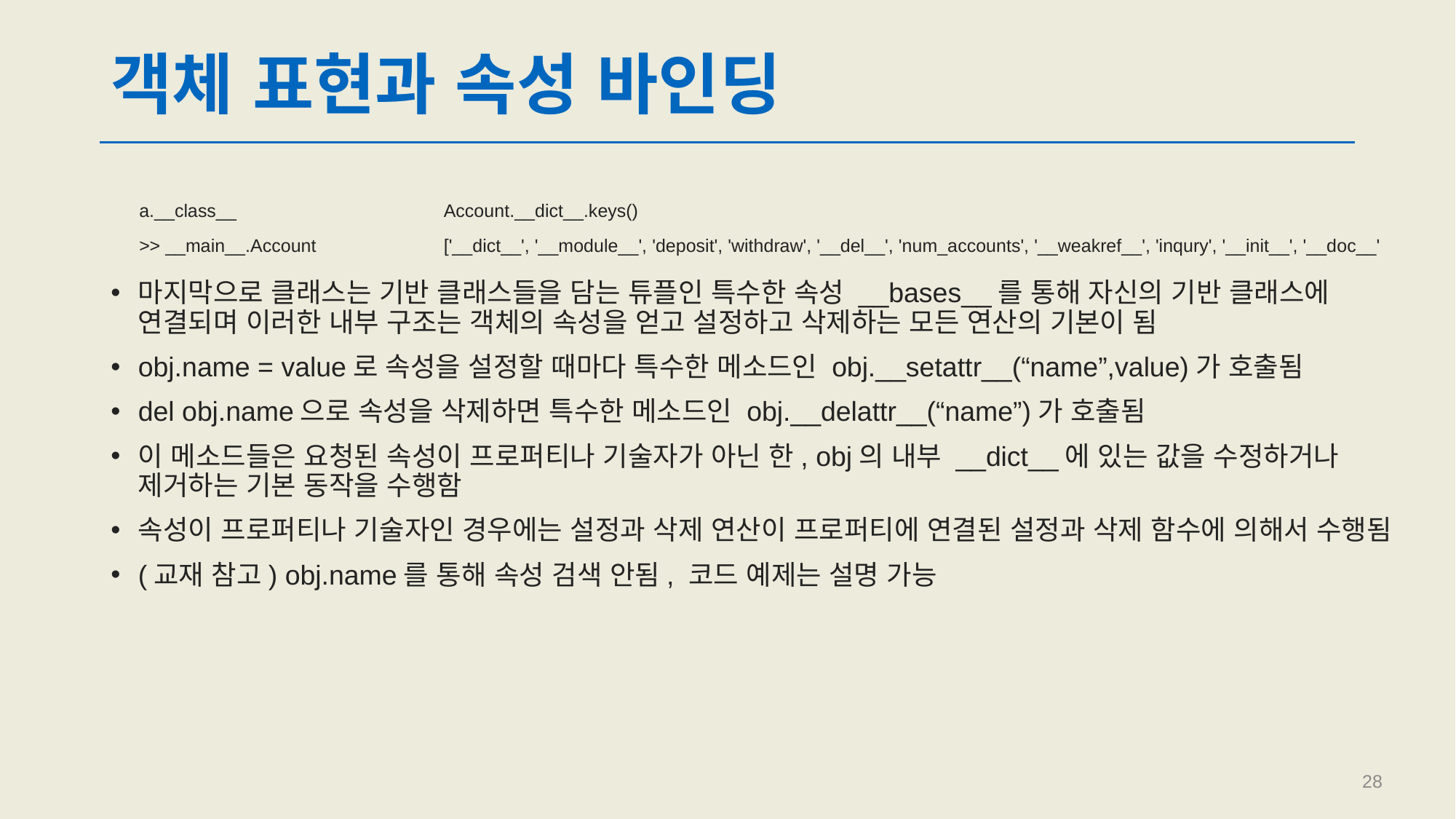

# 객체 표현과 속성 바인딩

마지막으로 클래스는 기반 클래스들을 담는 튜플인 특수한 속성 __bases__를 통해 자신의 기반 클래스에 연결되며 이러한 내부 구조는 객체의 속성을 얻고 설정하고 삭제하는 모든 연산의 기본이 됨
obj.name = value로 속성을 설정할 때마다 특수한 메소드인 obj.__setattr__(“name”,value)가 호출됨
del obj.name으로 속성을 삭제하면 특수한 메소드인 obj.__delattr__(“name”)가 호출됨
이 메소드들은 요청된 속성이 프로퍼티나 기술자가 아닌 한, obj의 내부 __dict__에 있는 값을 수정하거나 제거하는 기본 동작을 수행함
속성이 프로퍼티나 기술자인 경우에는 설정과 삭제 연산이 프로퍼티에 연결된 설정과 삭제 함수에 의해서 수행됨
(교재 참고) obj.name를 통해 속성 검색 안됨, 코드 예제는 설명 가능
a.__class__
>> __main__.Account
Account.__dict__.keys()
['__dict__', '__module__', 'deposit', 'withdraw', '__del__', 'num_accounts', '__weakref__', 'inqury', '__init__', '__doc__'
28